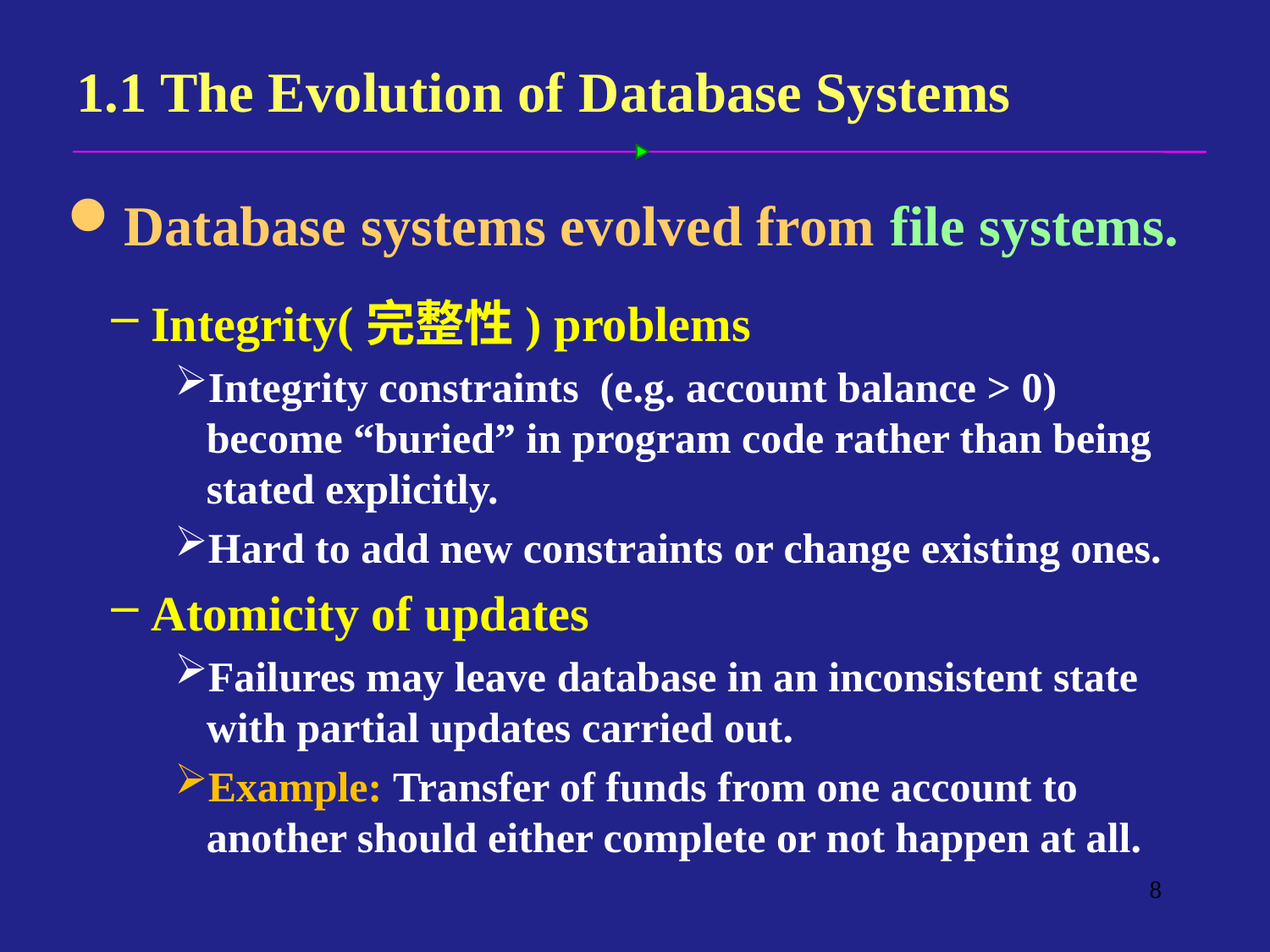

# 1.1 The Evolution of Database Systems

Database systems evolved from file systems.
Integrity(完整性) problems
Integrity constraints  (e.g. account balance > 0) become “buried” in program code rather than being stated explicitly.
Hard to add new constraints or change existing ones.
Atomicity of updates
Failures may leave database in an inconsistent state with partial updates carried out.
Example: Transfer of funds from one account to another should either complete or not happen at all.

8